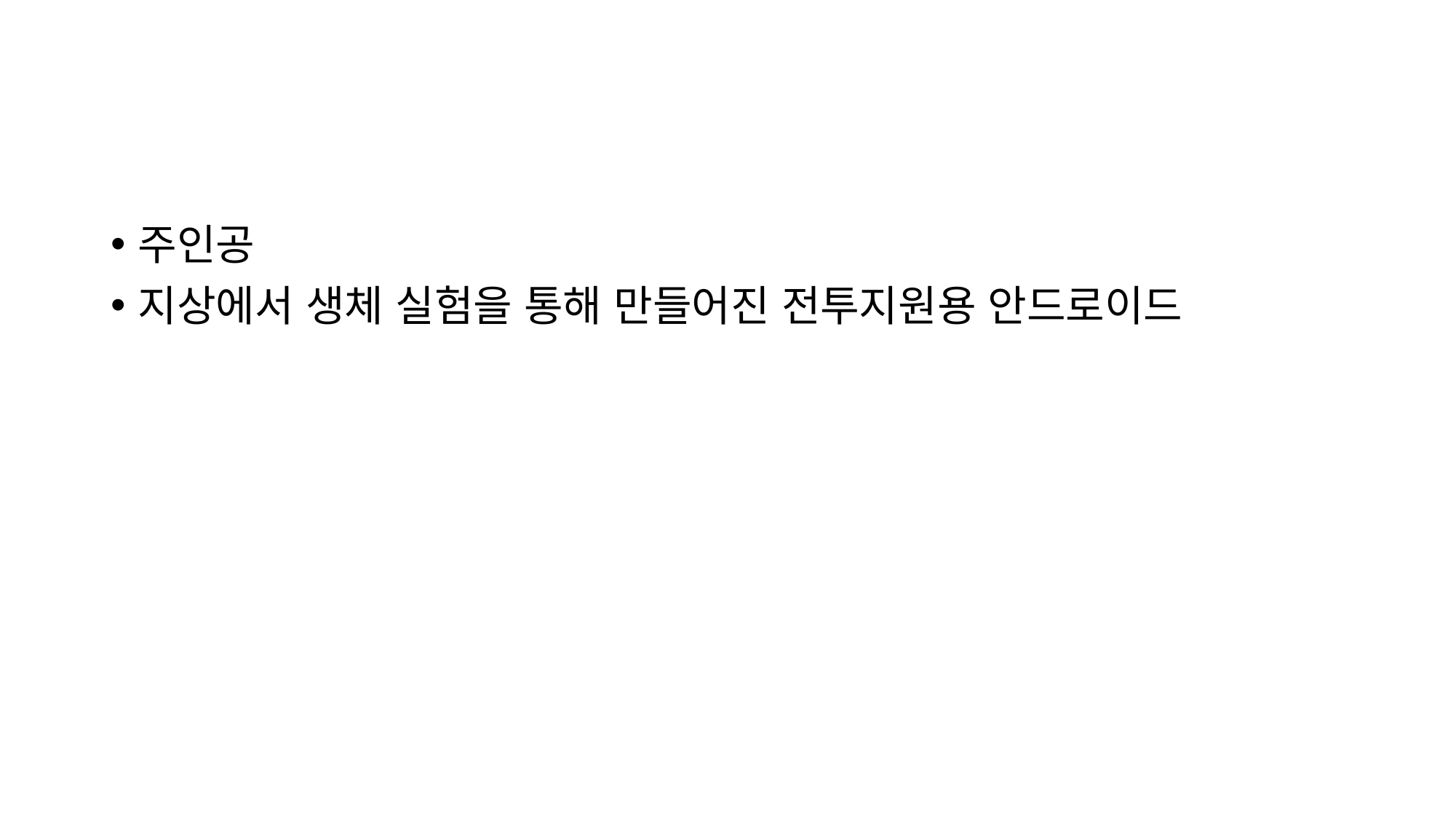

#
주인공
지상에서 생체 실험을 통해 만들어진 전투지원용 안드로이드